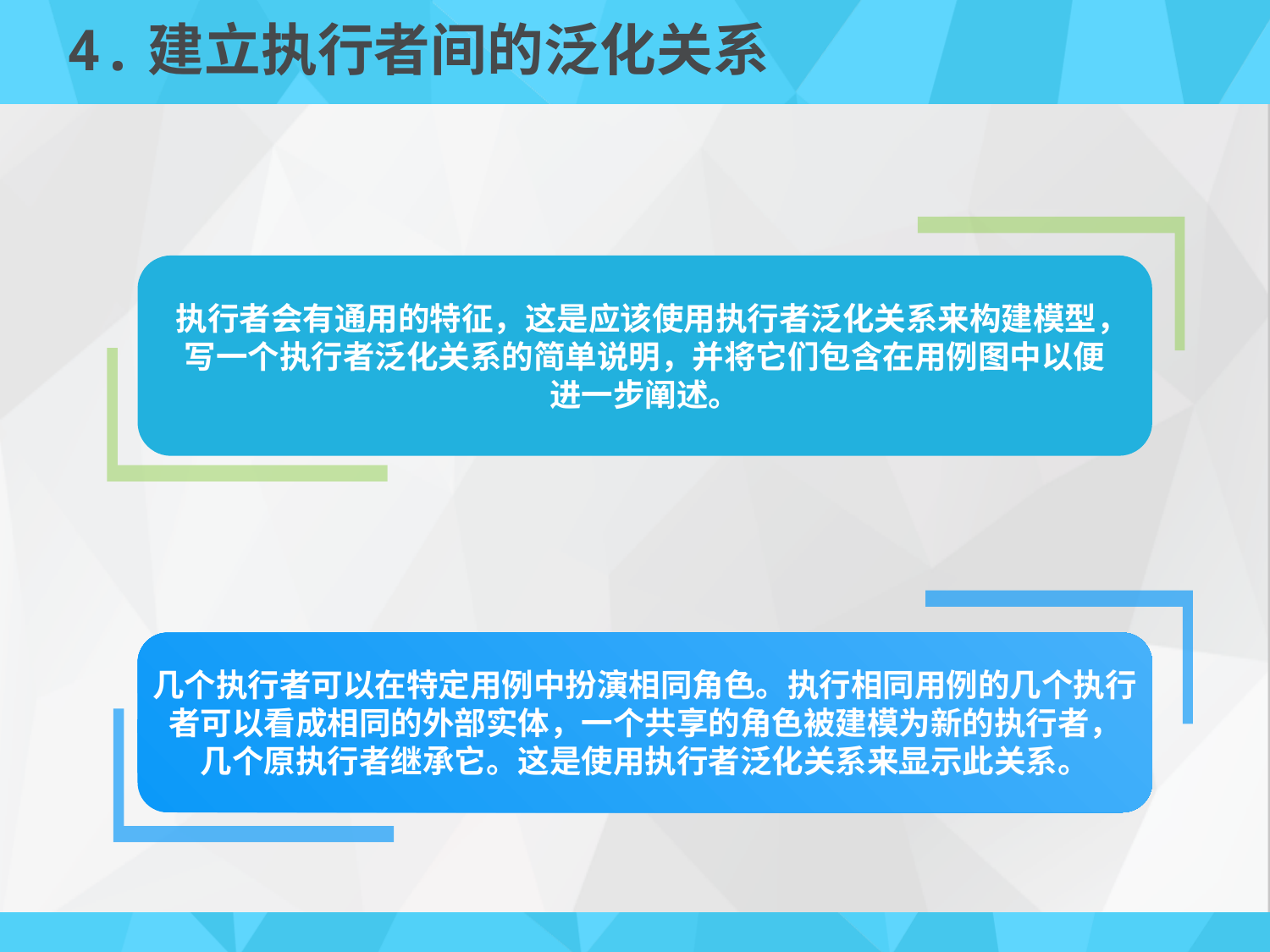

# 4.建立执行者间的泛化关系

 执行者会有通用的特征，这是应该使用执行者泛化关系来构建模型，
写一个执行者泛化关系的简单说明，并将它们包含在用例图中以便
进一步阐述。

几个执行者可以在特定用例中扮演相同角色。执行相同用例的几个执行
者可以看成相同的外部实体，一个共享的角色被建模为新的执行者，
几个原执行者继承它。这是使用执行者泛化关系来显示此关系。